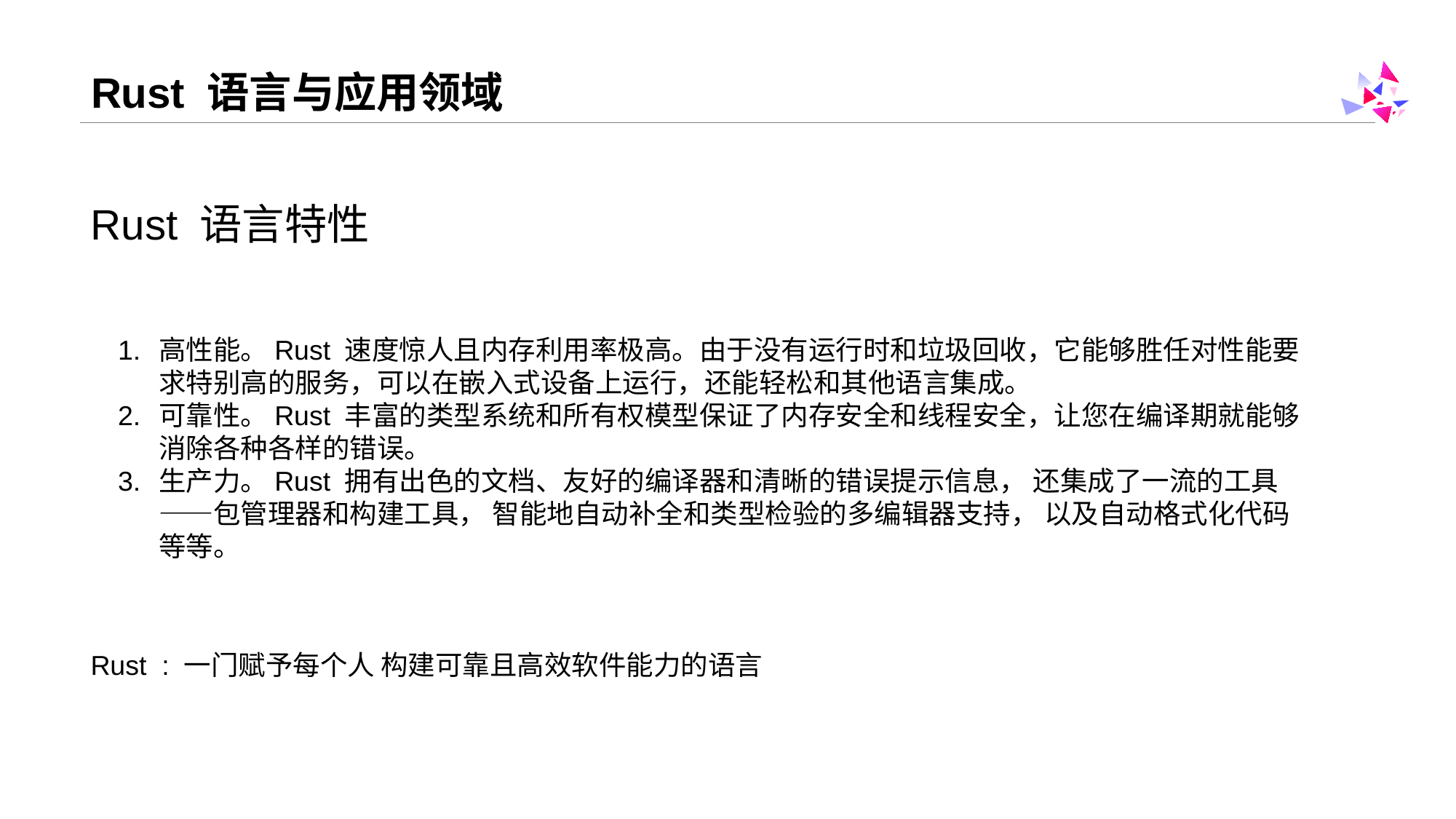

# Rust 语言与应用领域
Rust 语言特性
高性能。Rust 速度惊人且内存利用率极高。由于没有运行时和垃圾回收，它能够胜任对性能要求特别高的服务，可以在嵌入式设备上运行，还能轻松和其他语言集成。
可靠性。Rust 丰富的类型系统和所有权模型保证了内存安全和线程安全，让您在编译期就能够消除各种各样的错误。
生产力。Rust 拥有出色的文档、友好的编译器和清晰的错误提示信息， 还集成了一流的工具——包管理器和构建工具， 智能地自动补全和类型检验的多编辑器支持， 以及自动格式化代码等等。
Rust  : 一门赋予每个人 构建可靠且高效软件能力的语言
8